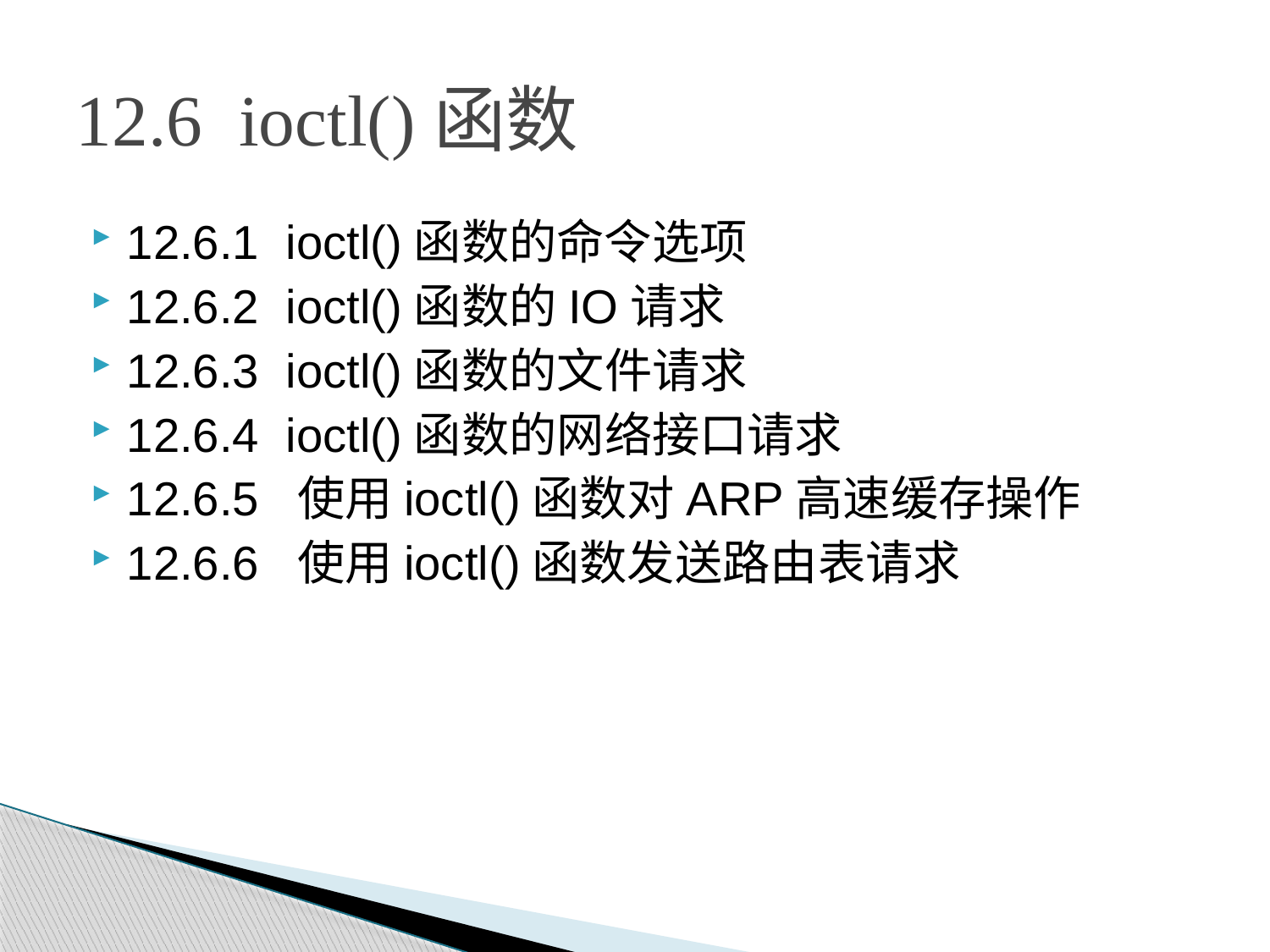

# 12.6  ioctl()函数
12.6.1  ioctl()函数的命令选项
12.6.2  ioctl()函数的IO请求
12.6.3  ioctl()函数的文件请求
12.6.4  ioctl()函数的网络接口请求
12.6.5  使用ioctl()函数对ARP高速缓存操作
12.6.6  使用ioctl()函数发送路由表请求